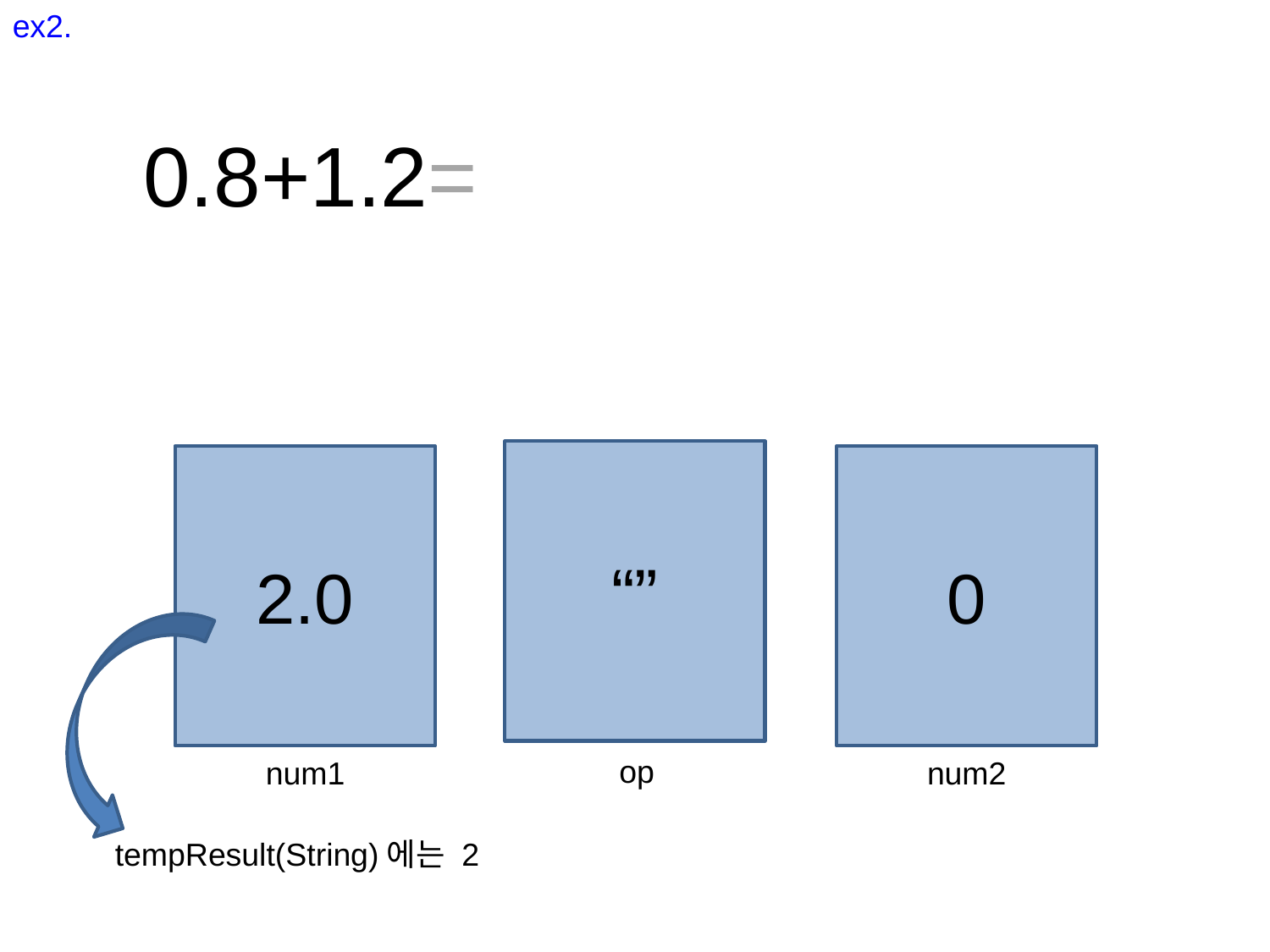

ex2.
0.8+1.2=
“”
op
2.0
num1
0
num2

tempResult(String)에는 2